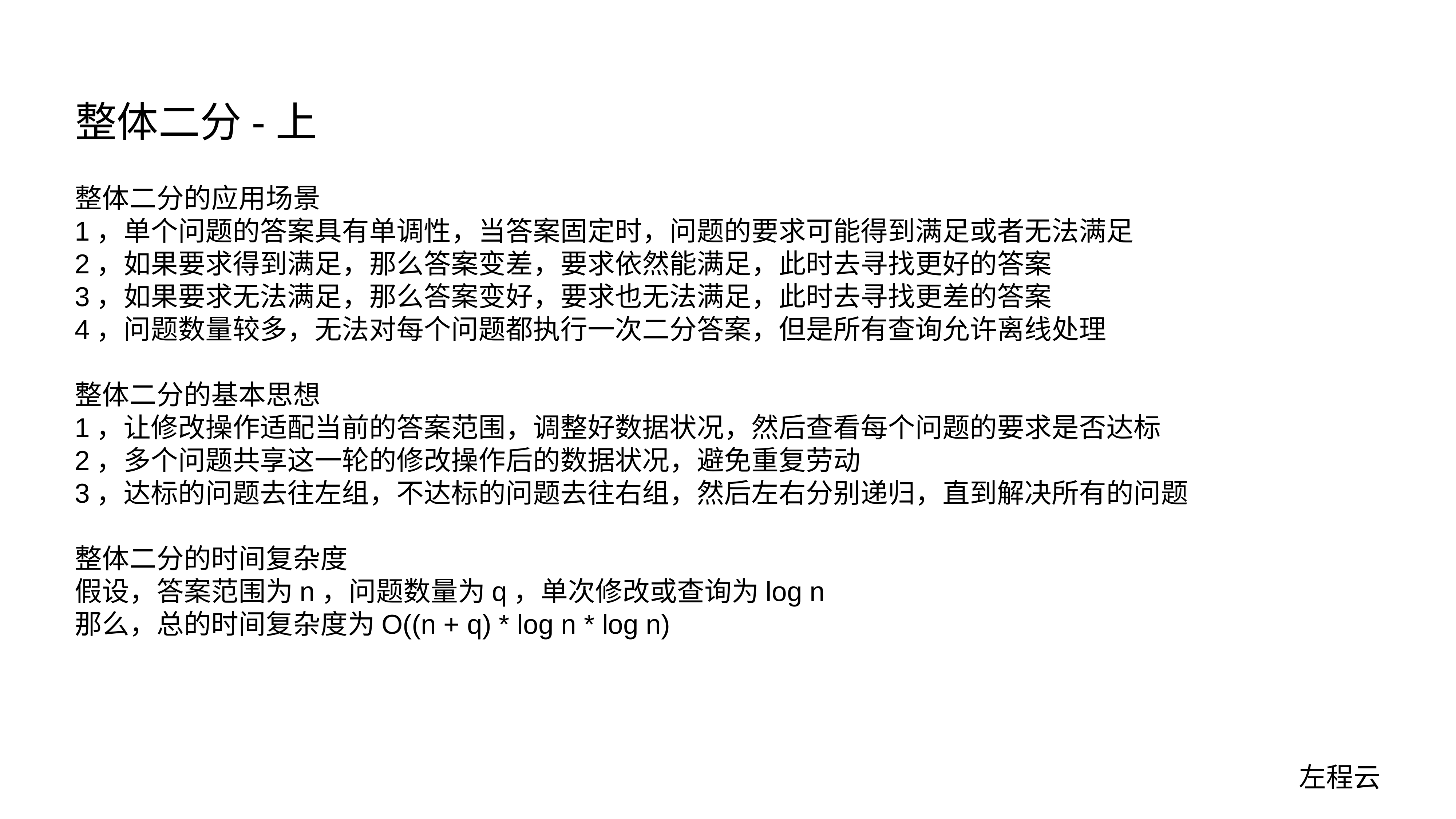

# 整体二分-上
整体二分的应用场景
1，单个问题的答案具有单调性，当答案固定时，问题的要求可能得到满足或者无法满足
2，如果要求得到满足，那么答案变差，要求依然能满足，此时去寻找更好的答案
3，如果要求无法满足，那么答案变好，要求也无法满足，此时去寻找更差的答案
4，问题数量较多，无法对每个问题都执行一次二分答案，但是所有查询允许离线处理

整体二分的基本思想
1，让修改操作适配当前的答案范围，调整好数据状况，然后查看每个问题的要求是否达标
2，多个问题共享这一轮的修改操作后的数据状况，避免重复劳动
3，达标的问题去往左组，不达标的问题去往右组，然后左右分别递归，直到解决所有的问题

整体二分的时间复杂度
假设，答案范围为n，问题数量为q，单次修改或查询为log n
那么，总的时间复杂度为O((n + q) * log n * log n)
左程云